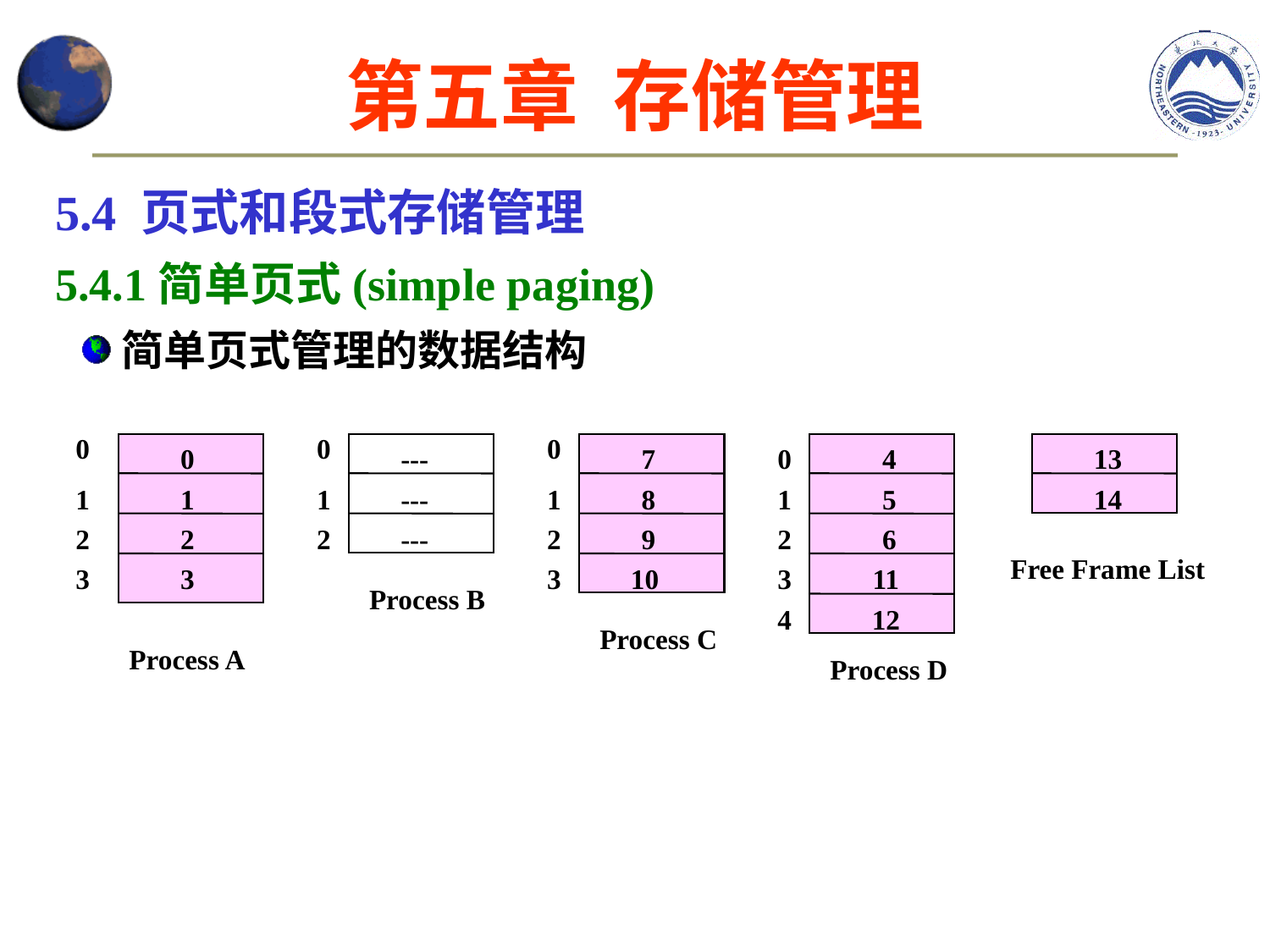

第五章  存储管理
5.4 页式和段式存储管理
5.4.1简单页式(simple paging)
简单页式管理的数据结构

0
0
0

0
---
7
0
4
13

1
1
1
---
1
8
1
5
14

2
2
2
---
2
9
2
6

Free Frame List

3
3
3
10
3
11

Process B

4
12

Process C

Process A

Process D